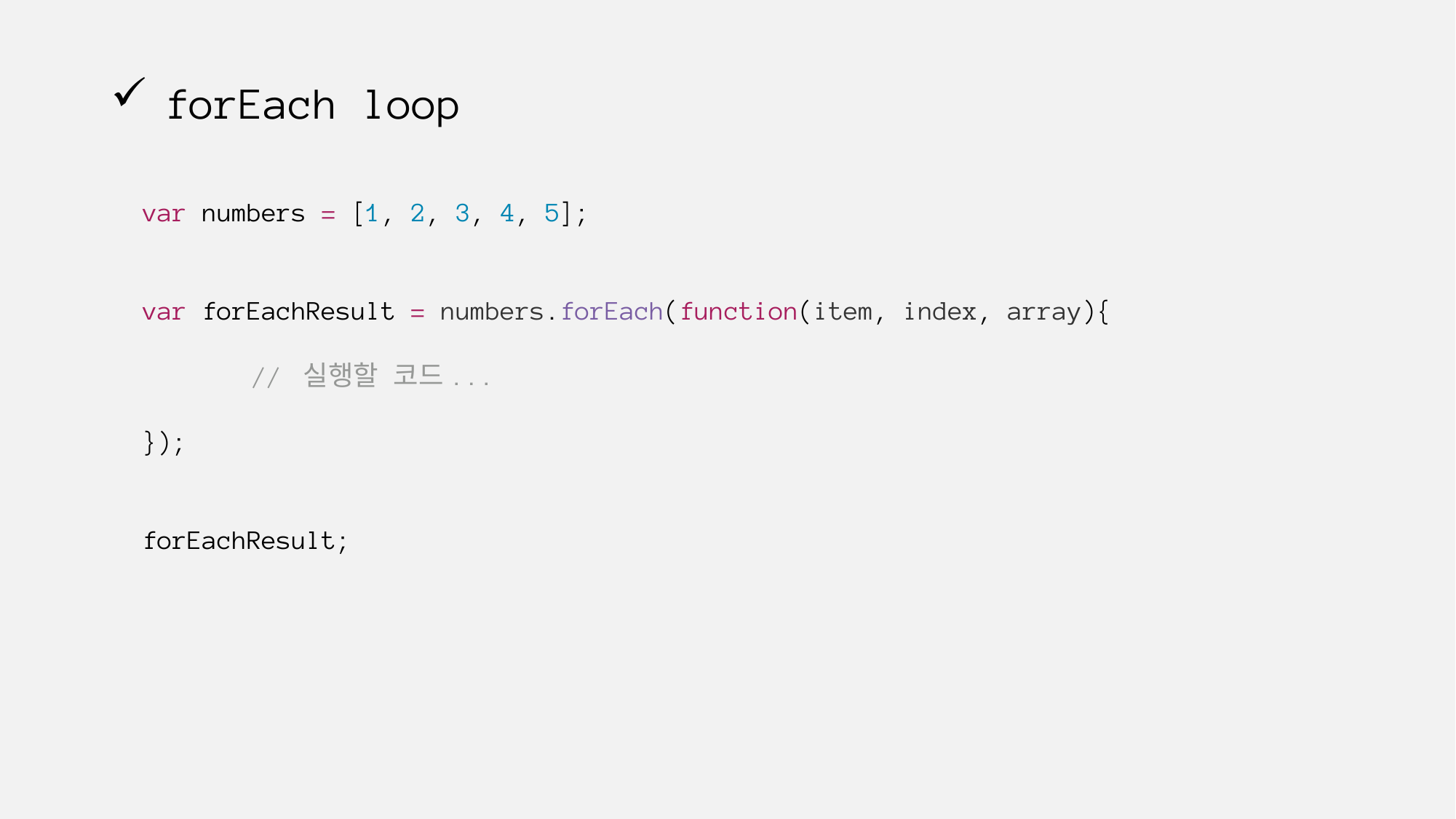

# forEach loop
var numbers = [1, 2, 3, 4, 5];

var forEachResult = numbers.forEach(function(item, index, array){

	// 실행할 코드...

});

forEachResult;